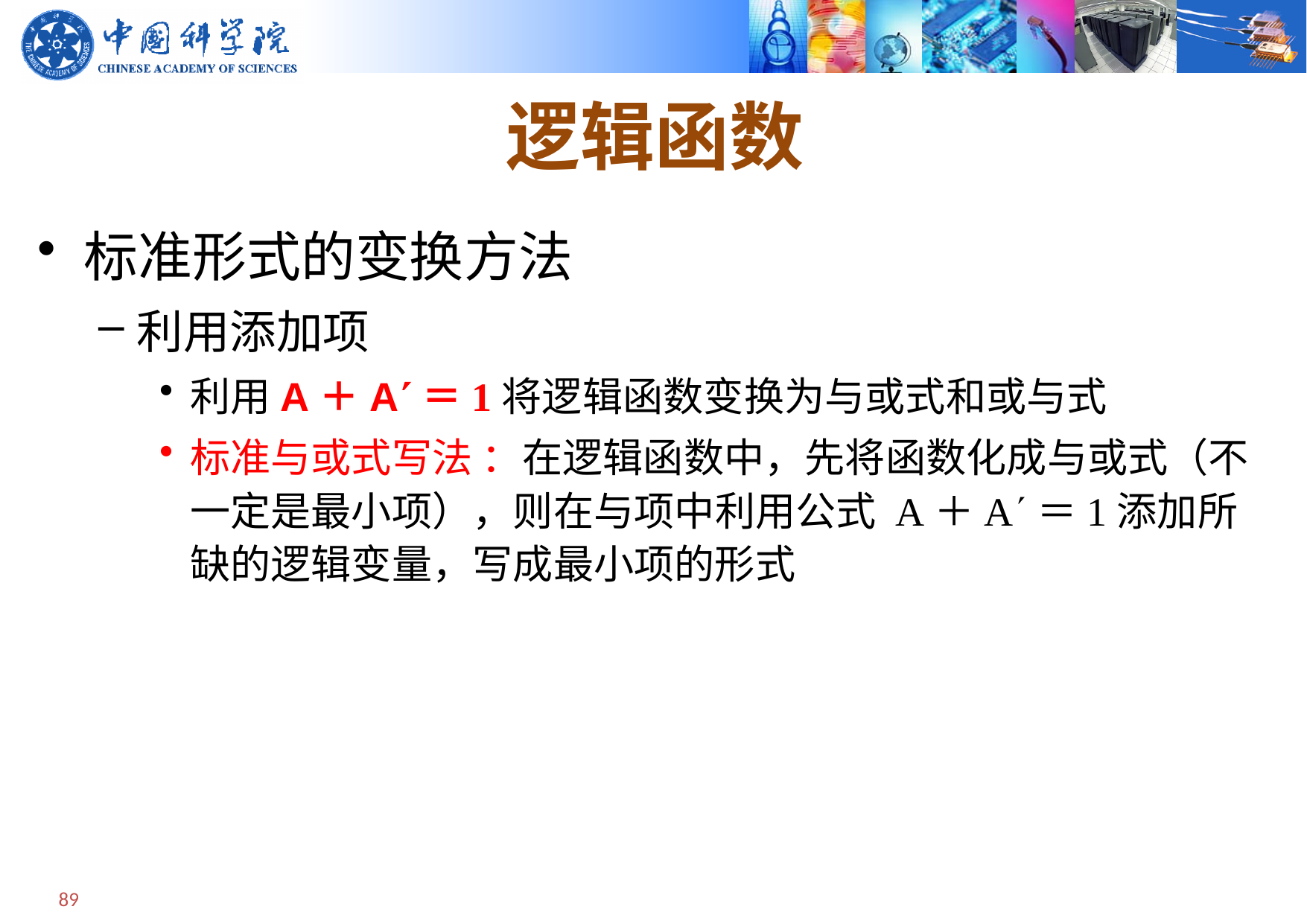

# 逻辑函数
标准形式的变换方法
利用添加项
利用A＋A′＝1将逻辑函数变换为与或式和或与式
标准与或式写法 ：在逻辑函数中，先将函数化成与或式（不一定是最小项），则在与项中利用公式 A＋A′＝1添加所缺的逻辑变量，写成最小项的形式